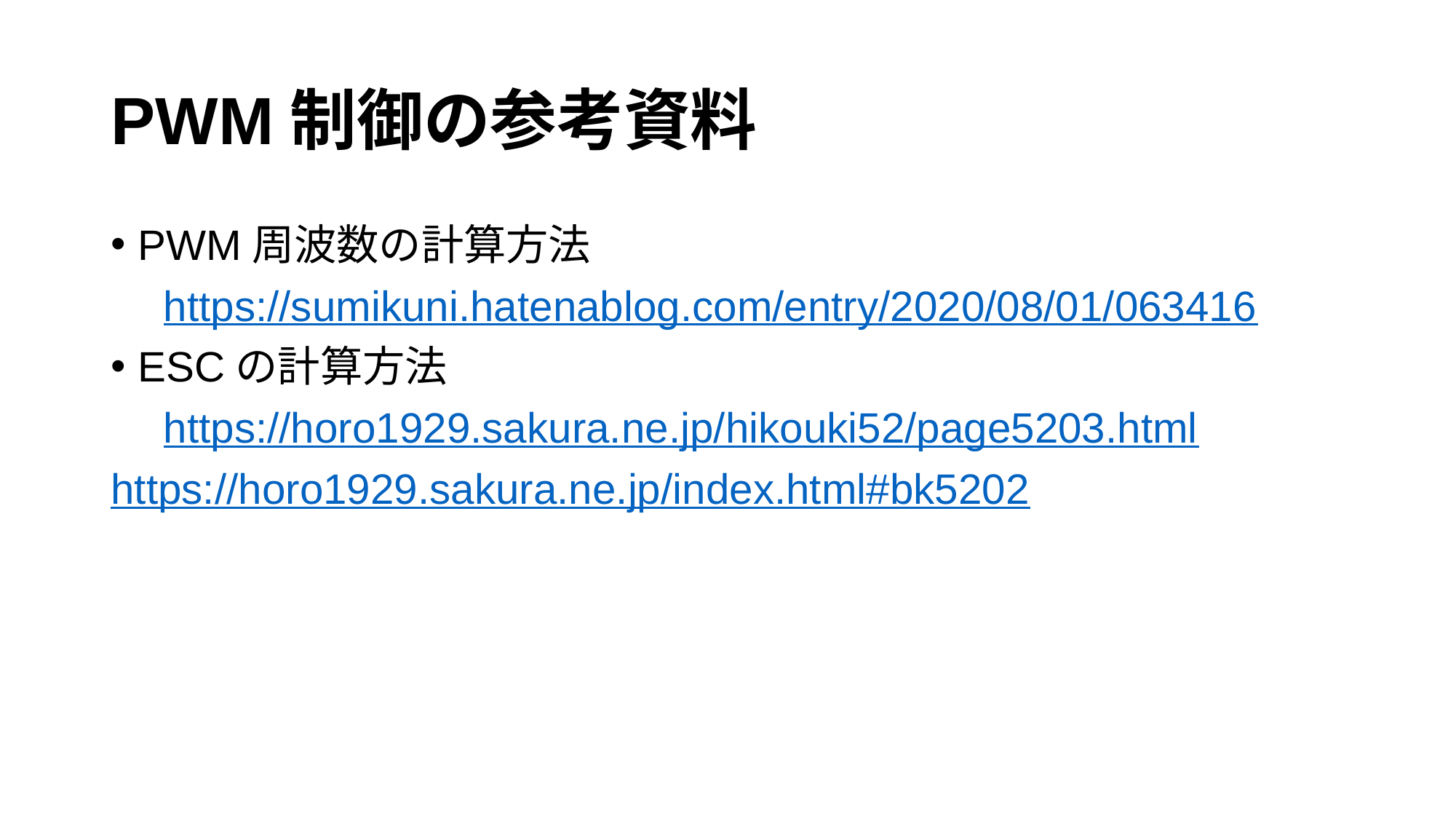

# PWM制御の参考資料
PWM周波数の計算方法
　https://sumikuni.hatenablog.com/entry/2020/08/01/063416
ESCの計算方法
　https://horo1929.sakura.ne.jp/hikouki52/page5203.html
https://horo1929.sakura.ne.jp/index.html#bk5202